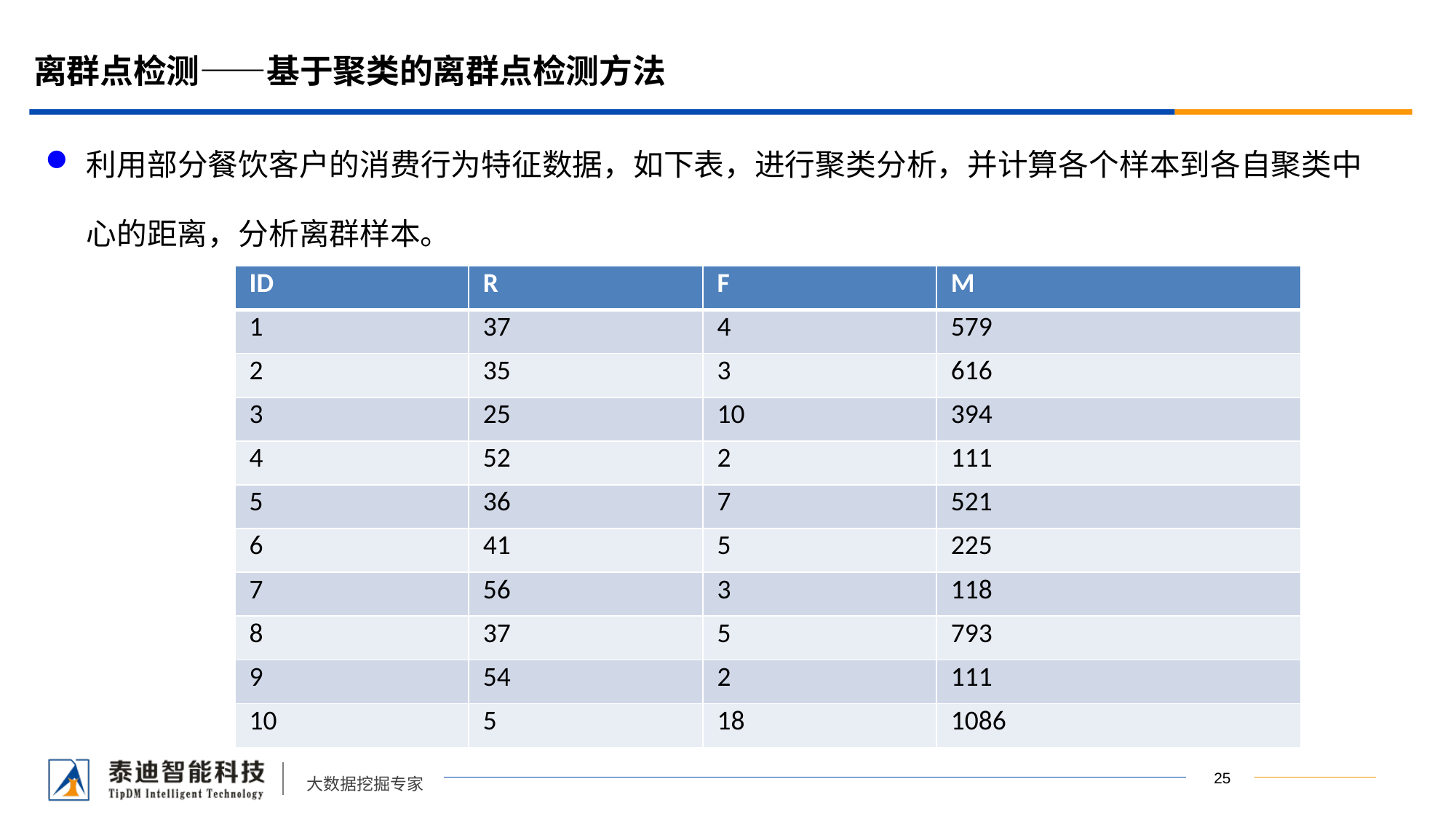

离群点检测——基于聚类的离群点检测方法
利用部分餐饮客户的消费行为特征数据，如下表，进行聚类分析，并计算各个样本到各自聚类中心的距离，分析离群样本。
| ID | R | F | M |
| --- | --- | --- | --- |
| 1 | 37 | 4 | 579 |
| 2 | 35 | 3 | 616 |
| 3 | 25 | 10 | 394 |
| 4 | 52 | 2 | 111 |
| 5 | 36 | 7 | 521 |
| 6 | 41 | 5 | 225 |
| 7 | 56 | 3 | 118 |
| 8 | 37 | 5 | 793 |
| 9 | 54 | 2 | 111 |
| 10 | 5 | 18 | 1086 |